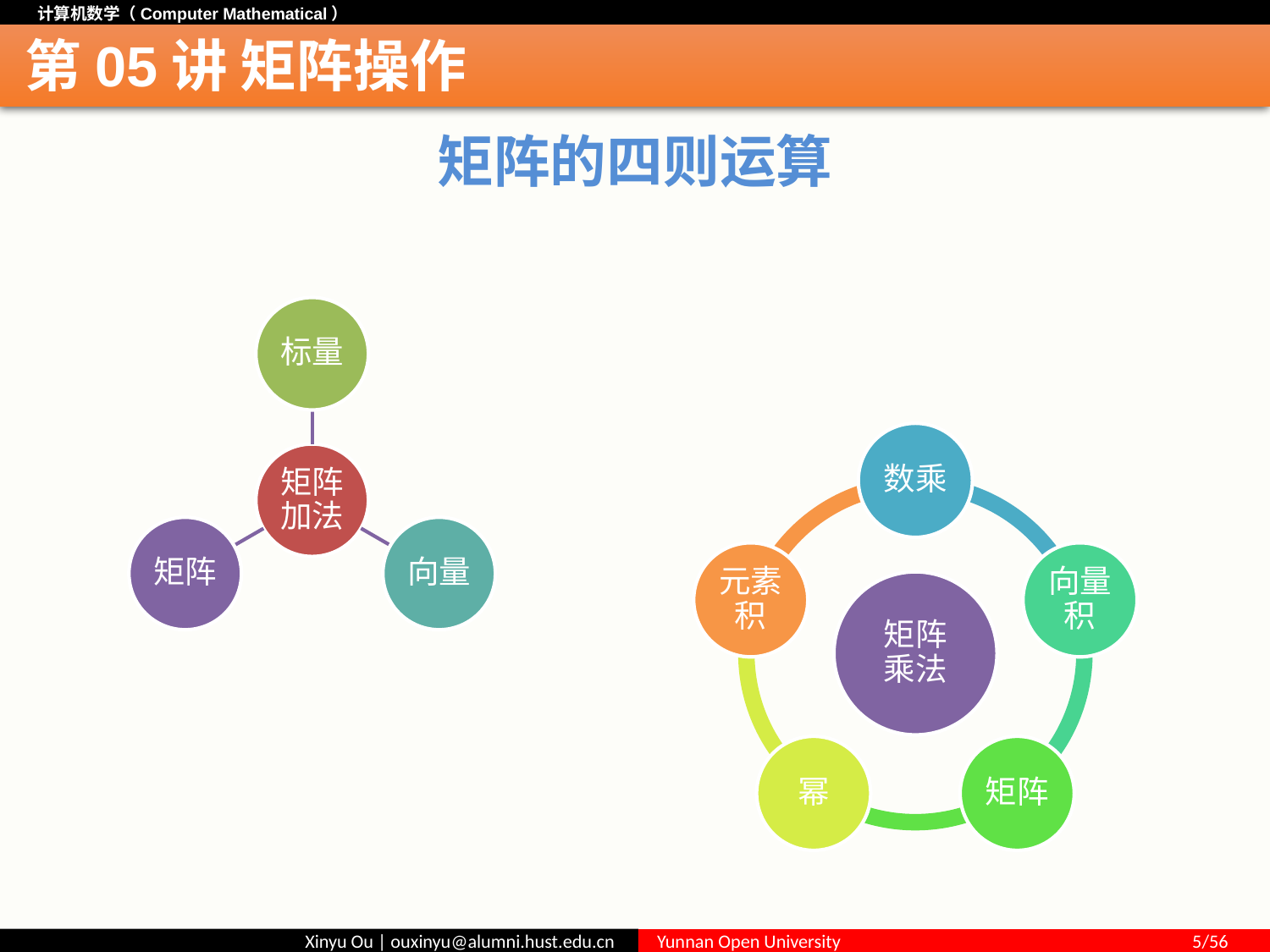

# 第05讲 矩阵操作
矩阵的四则运算
矩阵
加法

标量

向量

矩阵
矩阵
乘法
数乘
向量积
矩阵
幂
元素积